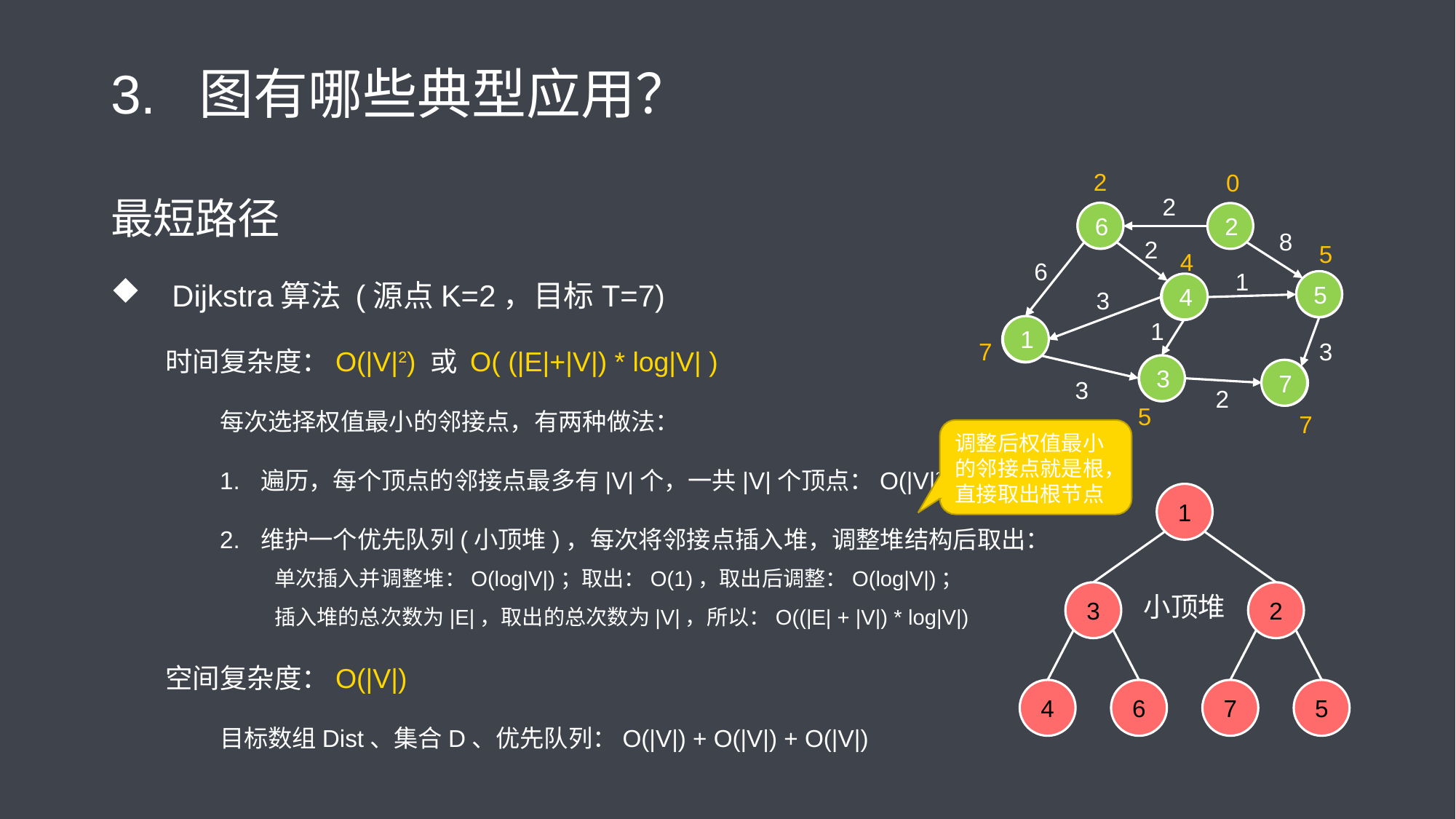

# 图有哪些典型应用？
最短路径
Dijkstra算法 (源点K=2，目标T=7)
时间复杂度：O(|V|2) 或 O( (|E|+|V|) * log|V| )
每次选择权值最小的邻接点，有两种做法：
遍历，每个顶点的邻接点最多有|V|个，一共|V|个顶点：O(|V|2)
维护一个优先队列(小顶堆)，每次将邻接点插入堆，调整堆结构后取出：
单次插入并调整堆：O(log|V|)；取出：O(1)，取出后调整：O(log|V|)；
插入堆的总次数为|E|，取出的总次数为|V|，所以：O((|E| + |V|) * log|V|)
空间复杂度：O(|V|)
目标数组Dist、集合D、优先队列：O(|V|) + O(|V|) + O(|V|)
2
0
2
6
6
2
8
2
5
4
6
1
5
5
4
4
3
1
1
1
7
3
3
3
7
7
3
2
5
7
调整后权值最小的邻接点就是根，直接取出根节点
1
3
2
小顶堆
4
6
7
5